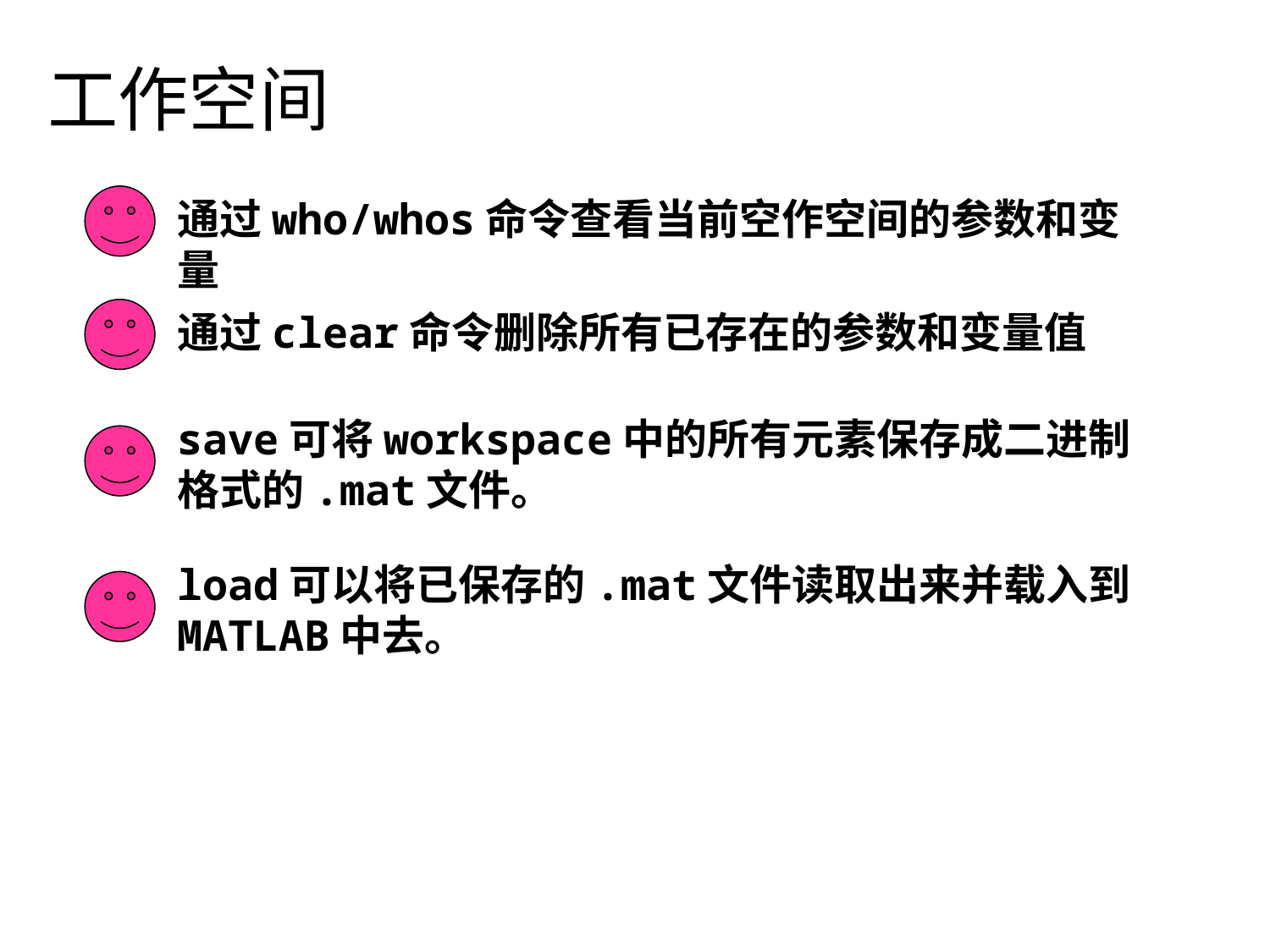

# 工作空间

通过who/whos命令查看当前空作空间的参数和变量

通过clear命令删除所有已存在的参数和变量值
save可将workspace中的所有元素保存成二进制格式的.mat文件。

load可以将已保存的.mat文件读取出来并载入到MATLAB中去。